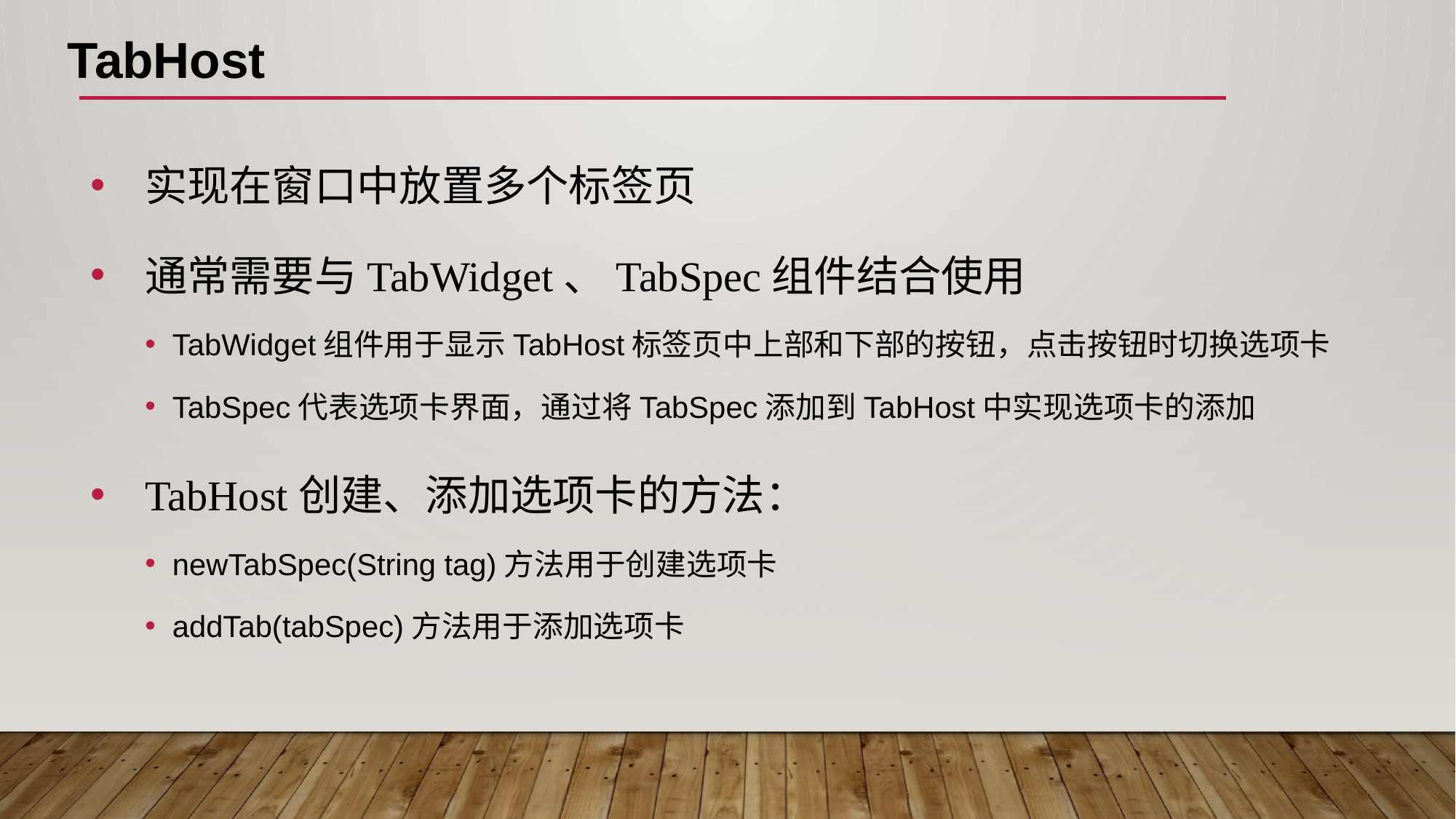

# TabHost
实现在窗口中放置多个标签页
通常需要与TabWidget、TabSpec组件结合使用
TabWidget组件用于显示TabHost标签页中上部和下部的按钮，点击按钮时切换选项卡
TabSpec代表选项卡界面，通过将TabSpec添加到TabHost中实现选项卡的添加
TabHost创建、添加选项卡的方法：
newTabSpec(String tag)方法用于创建选项卡
addTab(tabSpec)方法用于添加选项卡